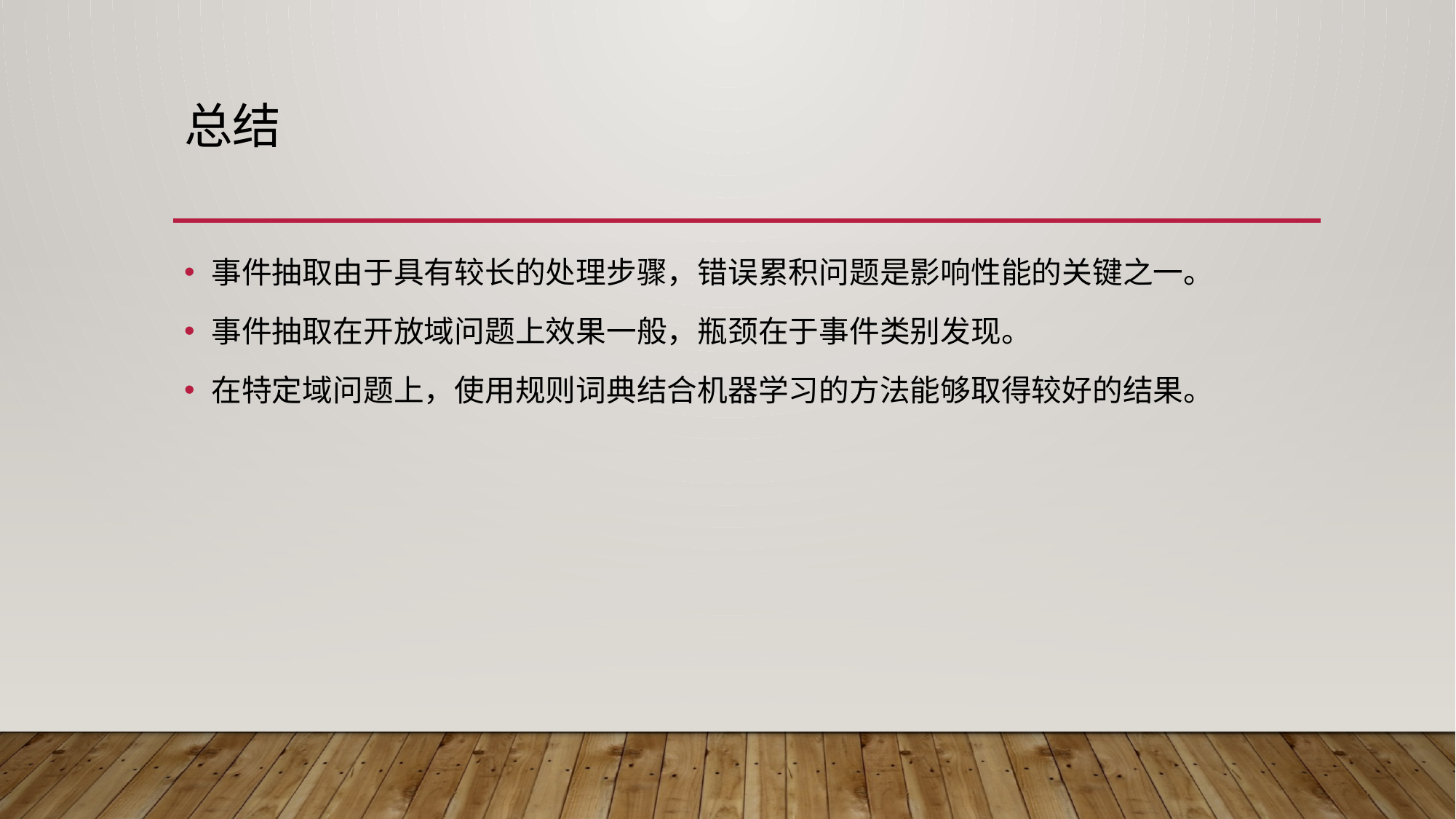

# 总结
事件抽取由于具有较长的处理步骤，错误累积问题是影响性能的关键之一。
事件抽取在开放域问题上效果一般，瓶颈在于事件类别发现。
在特定域问题上，使用规则词典结合机器学习的方法能够取得较好的结果。